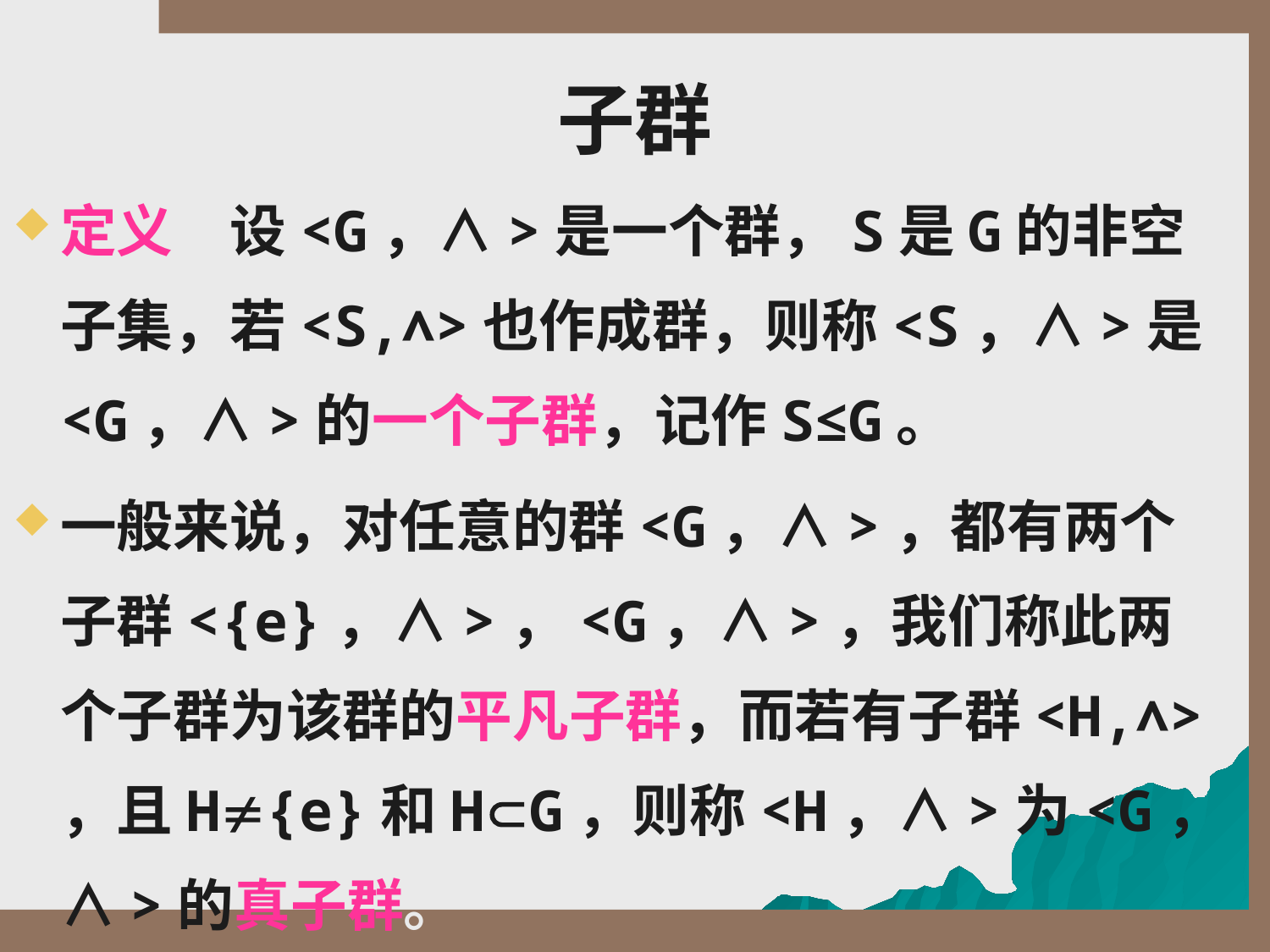

# 子群
定义　设<G，∧>是一个群，S是G的非空子集，若<S,∧>也作成群，则称<S，∧>是<G，∧>的一个子群，记作S≤G。
一般来说，对任意的群<G，∧>，都有两个子群<{e}，∧>，<G，∧>，我们称此两个子群为该群的平凡子群，而若有子群<H,∧> ，且H≠{e}和H⊂G，则称<H，∧>为<G，∧>的真子群。
65